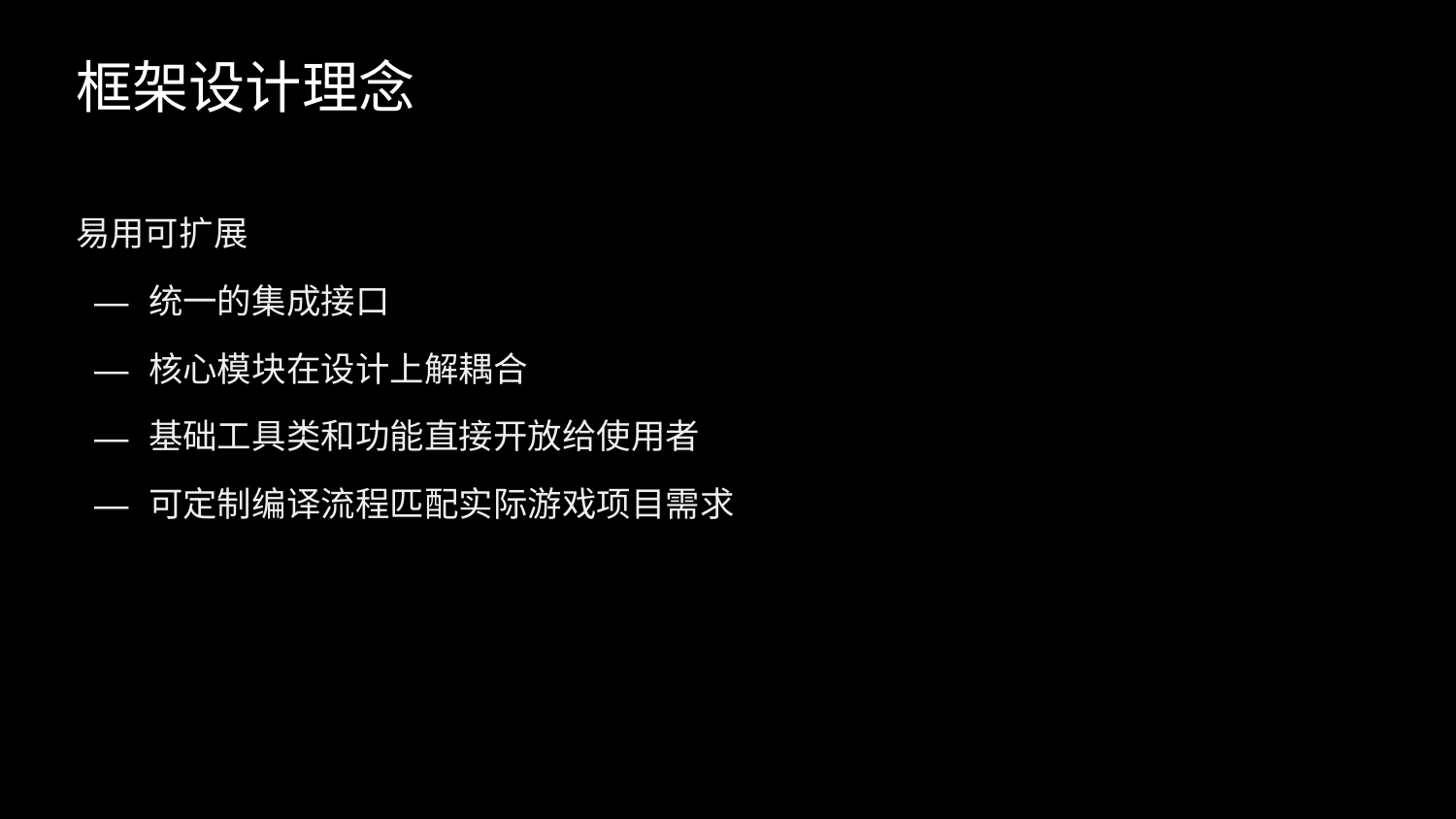

# 框架设计理念
易用可扩展
统一的集成接口
核心模块在设计上解耦合
基础工具类和功能直接开放给使用者
可定制编译流程匹配实际游戏项目需求